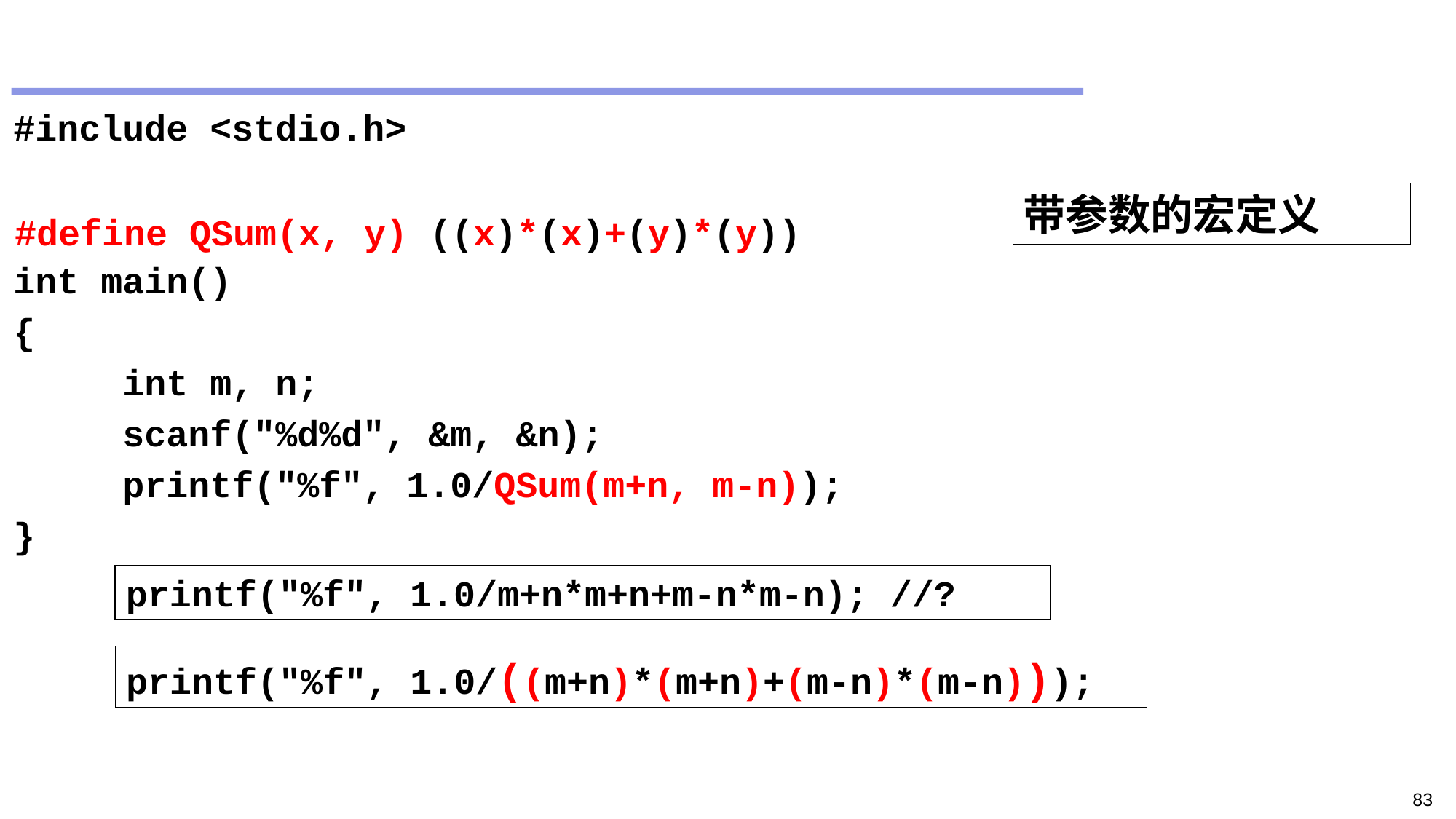

#
#include <stdio.h>

#define QSum(x, y) x*x+y*y
int main()
{
	int m, n;
	scanf("%d%d", &m, &n);
	printf("%f", 1.0/QSum(m+n, m-n));
}

带参数的宏定义
#define QSum(x, y) ((x)*(x)+(y)*(y))
printf("%f", 1.0/m+n*m+n+m-n*m-n); //?
printf("%f", 1.0/((m+n)*(m+n)+(m-n)*(m-n)));
83